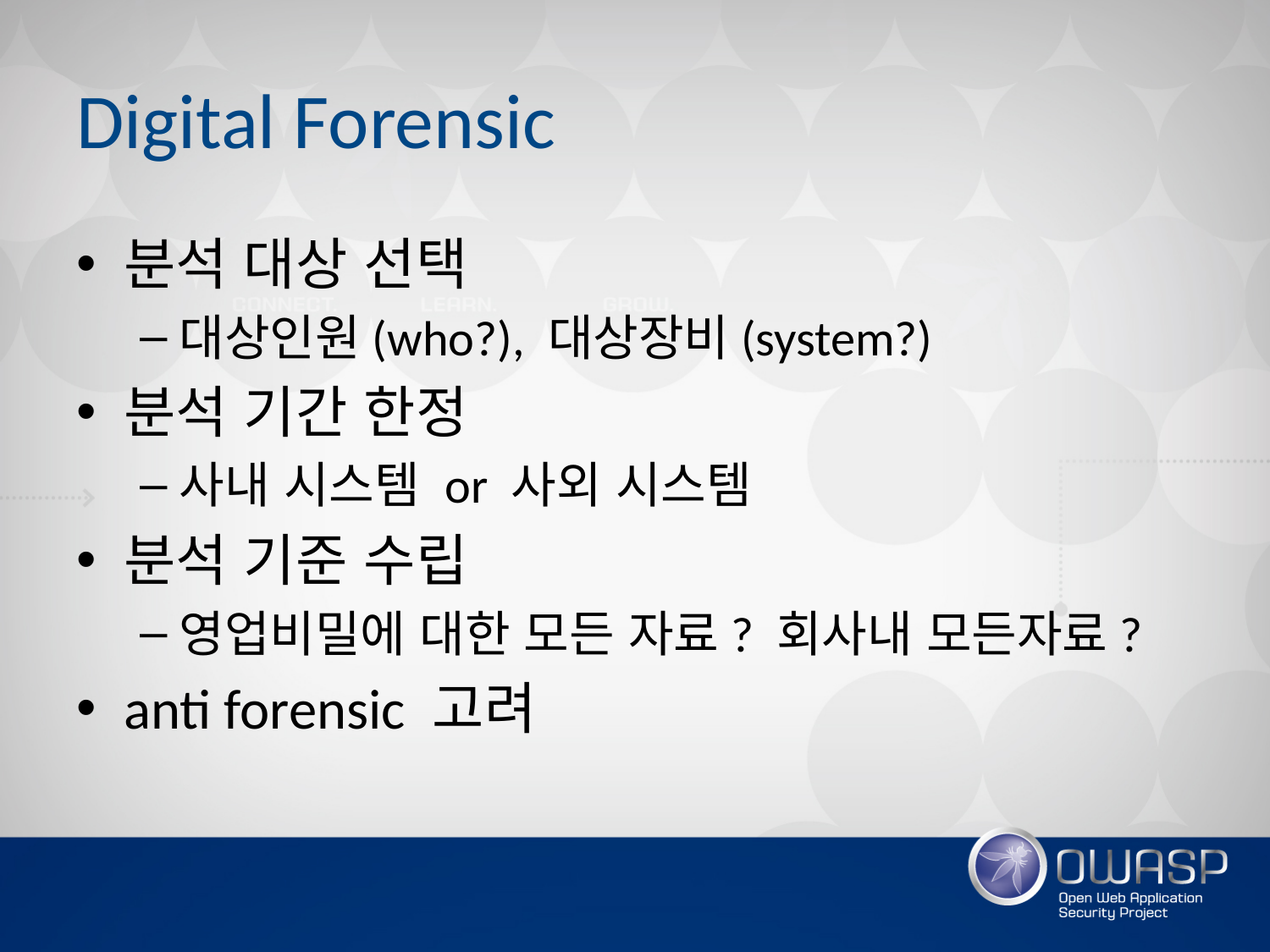

# Digital Forensic
분석 대상 선택
대상인원(who?), 대상장비(system?)
분석 기간 한정
사내 시스템 or 사외 시스템
분석 기준 수립
영업비밀에 대한 모든 자료? 회사내 모든자료?
anti forensic 고려